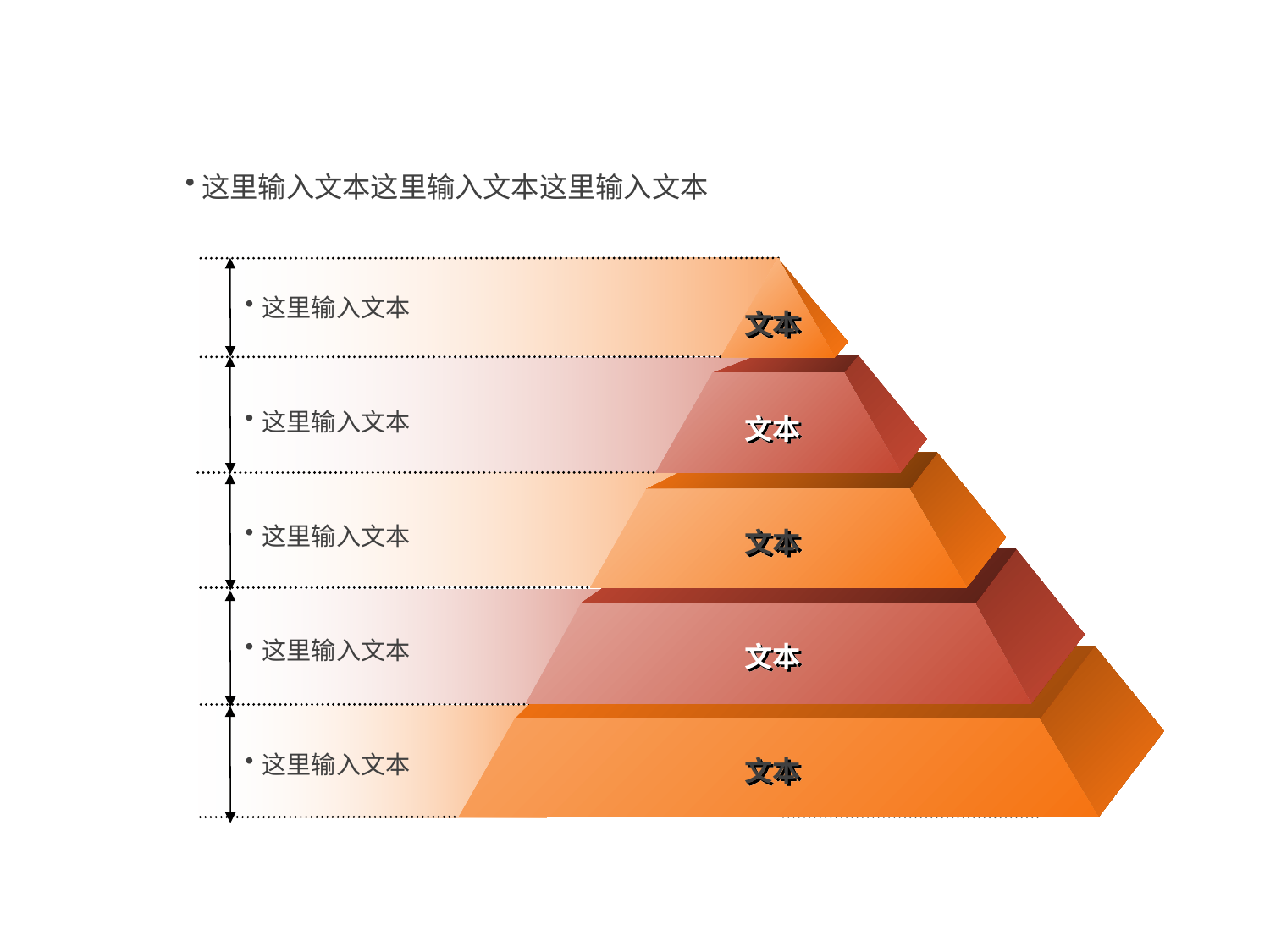

这里输入文本这里输入文本这里输入文本

这里输入文本
文本

这里输入文本
文本

这里输入文本
文本

这里输入文本
文本

这里输入文本
文本